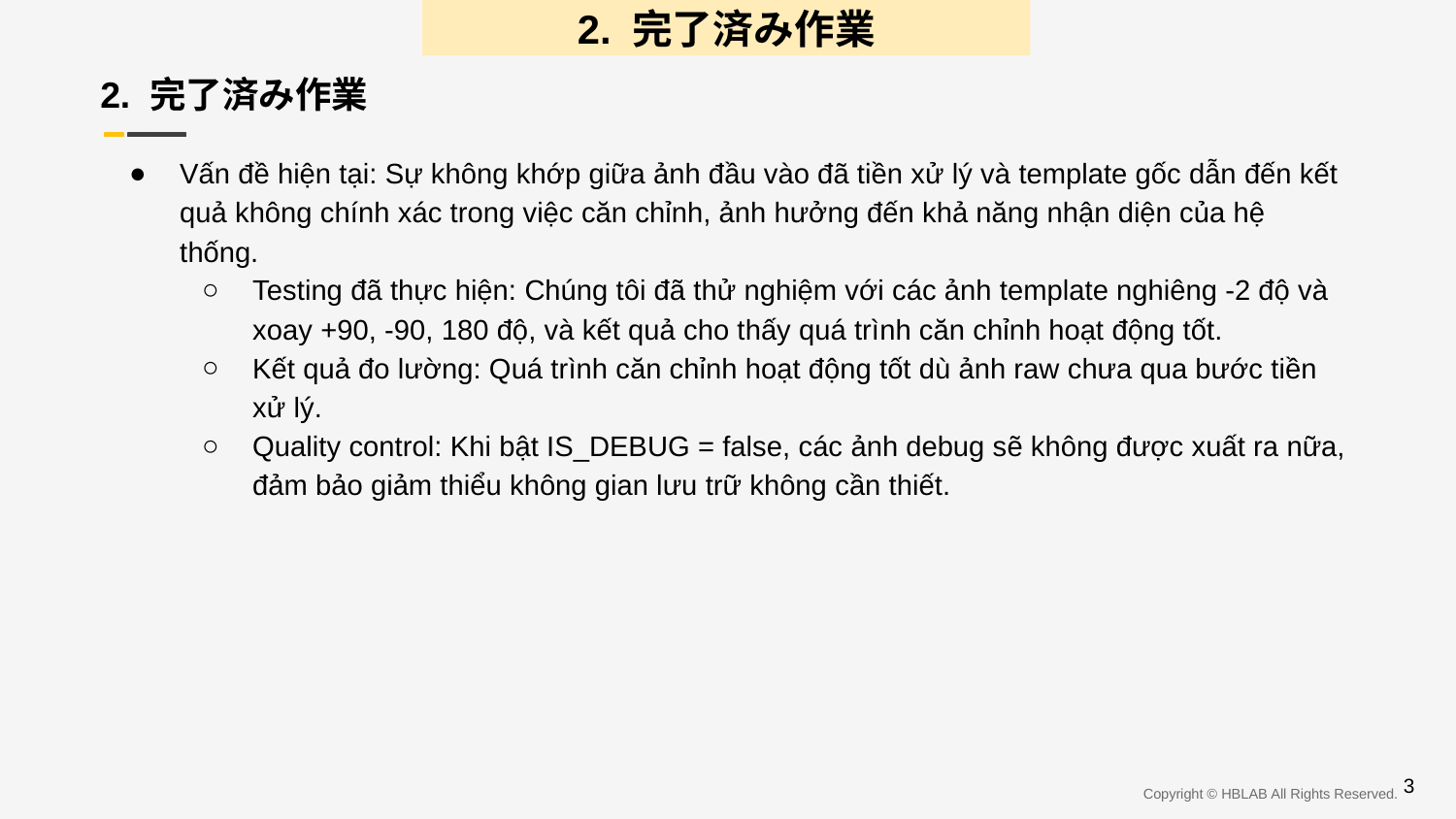

2. 完了済み作業
2. 完了済み作業
Vấn đề hiện tại: Sự không khớp giữa ảnh đầu vào đã tiền xử lý và template gốc dẫn đến kết quả không chính xác trong việc căn chỉnh, ảnh hưởng đến khả năng nhận diện của hệ thống.
Testing đã thực hiện: Chúng tôi đã thử nghiệm với các ảnh template nghiêng -2 độ và xoay +90, -90, 180 độ, và kết quả cho thấy quá trình căn chỉnh hoạt động tốt.
Kết quả đo lường: Quá trình căn chỉnh hoạt động tốt dù ảnh raw chưa qua bước tiền xử lý.
Quality control: Khi bật IS_DEBUG = false, các ảnh debug sẽ không được xuất ra nữa, đảm bảo giảm thiểu không gian lưu trữ không cần thiết.
3